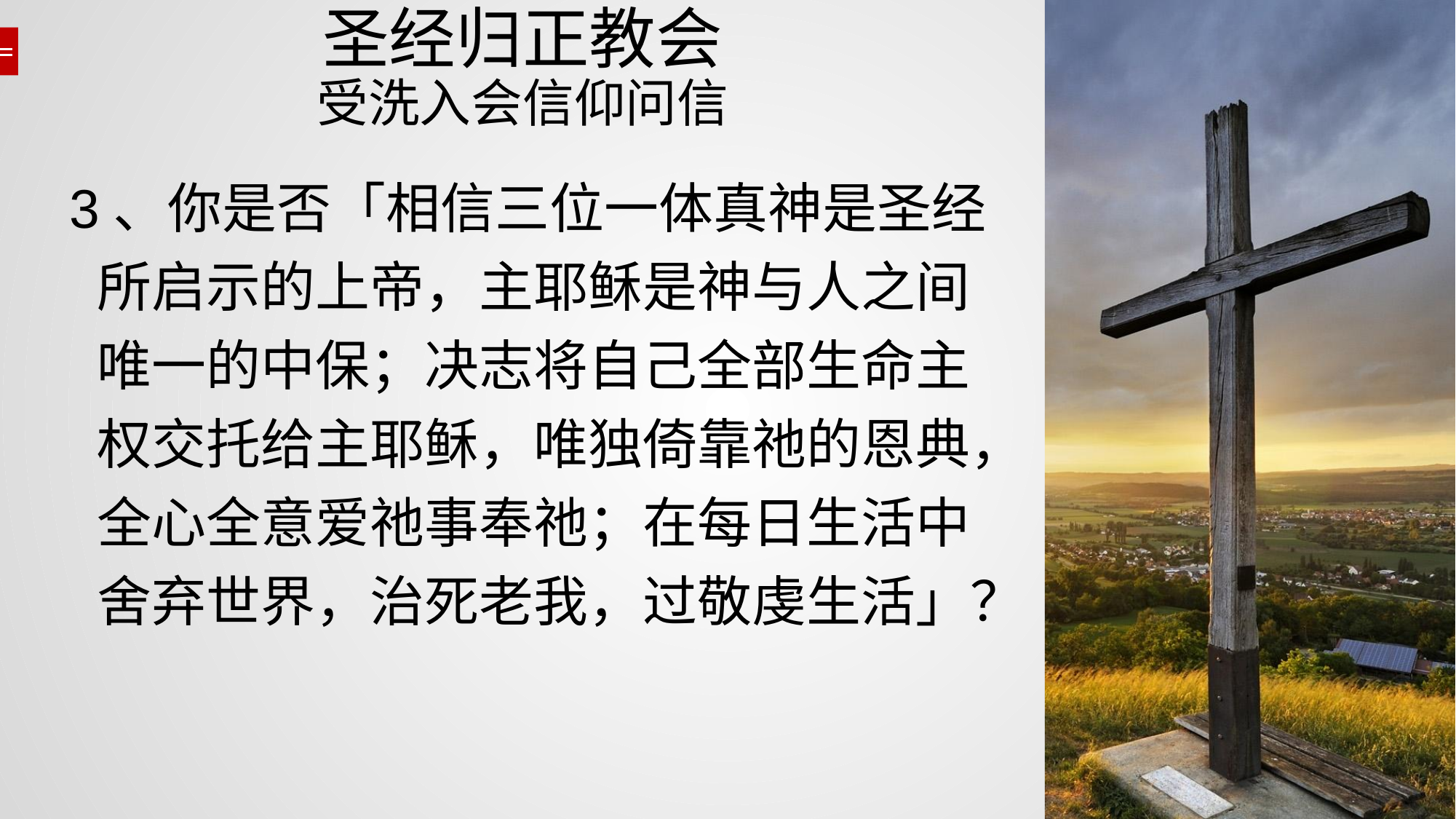

圣经归正教会
受洗入会信仰问信
3、你是否「相信三位一体真神是圣经所启示的上帝，主耶稣是神与人之间唯一的中保；决志将自己全部生命主权交托给主耶稣，唯独倚靠祂的恩典，全心全意爱祂事奉祂；在每日生活中舍弃世界，治死老我，过敬虔生活」？